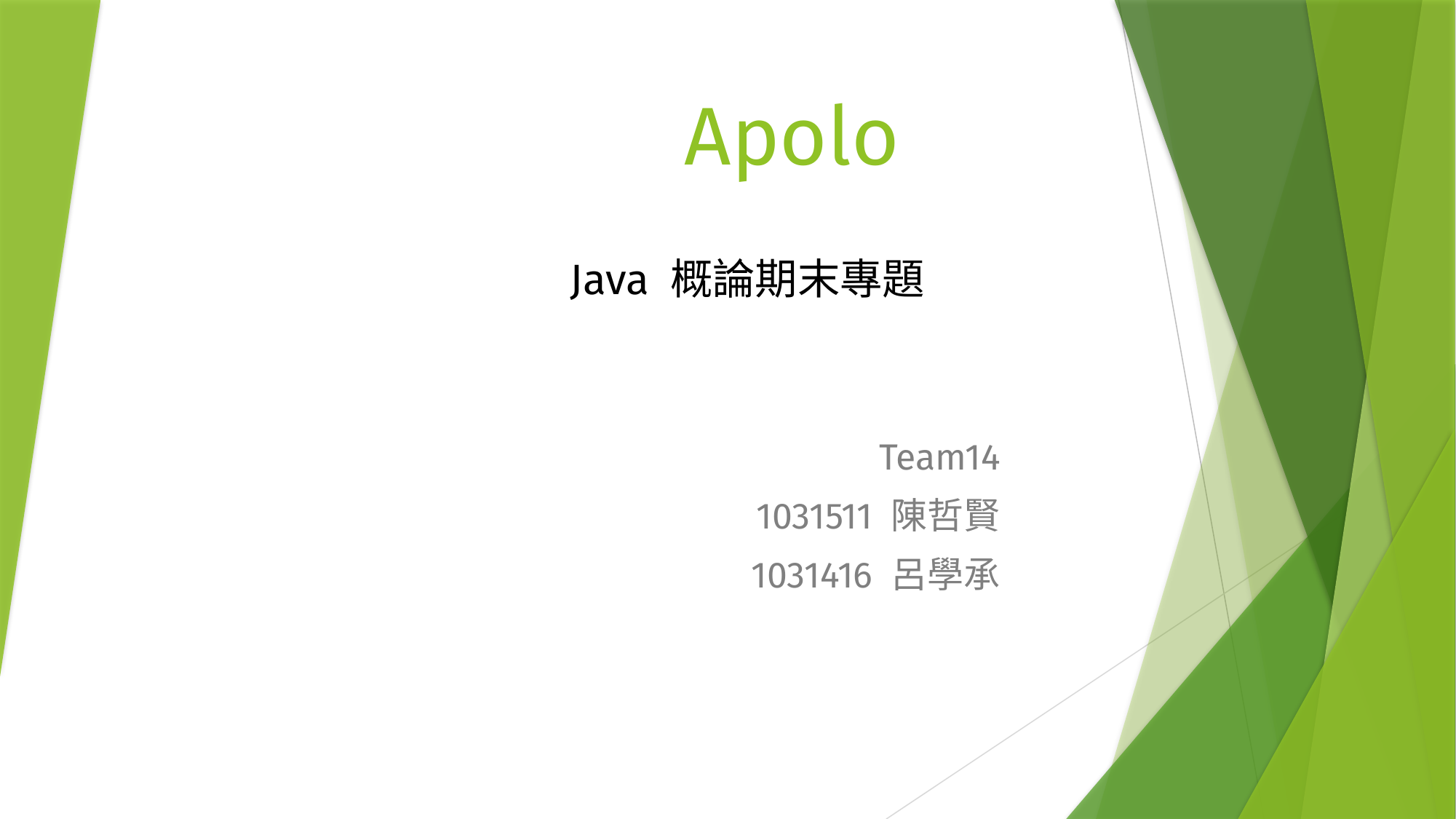

# Apolo
Java 概論期末專題
Team14
1031511 陳哲賢
1031416 呂學承